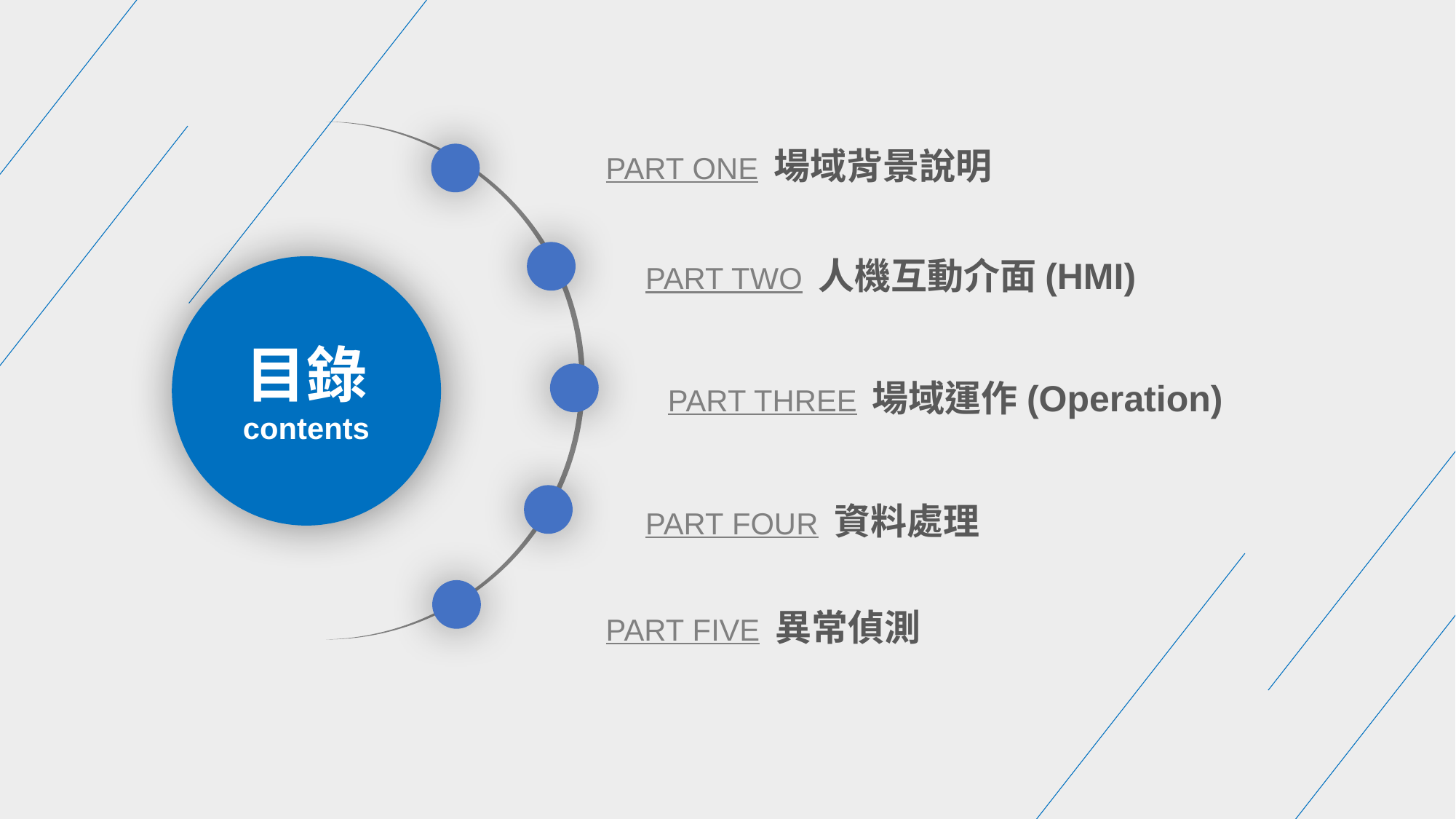

PART ONE 場域背景說明

PART TWO 人機互動介面(HMI)

目錄
contents
PART THREE 場域運作(Operation)

PART FOUR 資料處理

PART FIVE 異常偵測